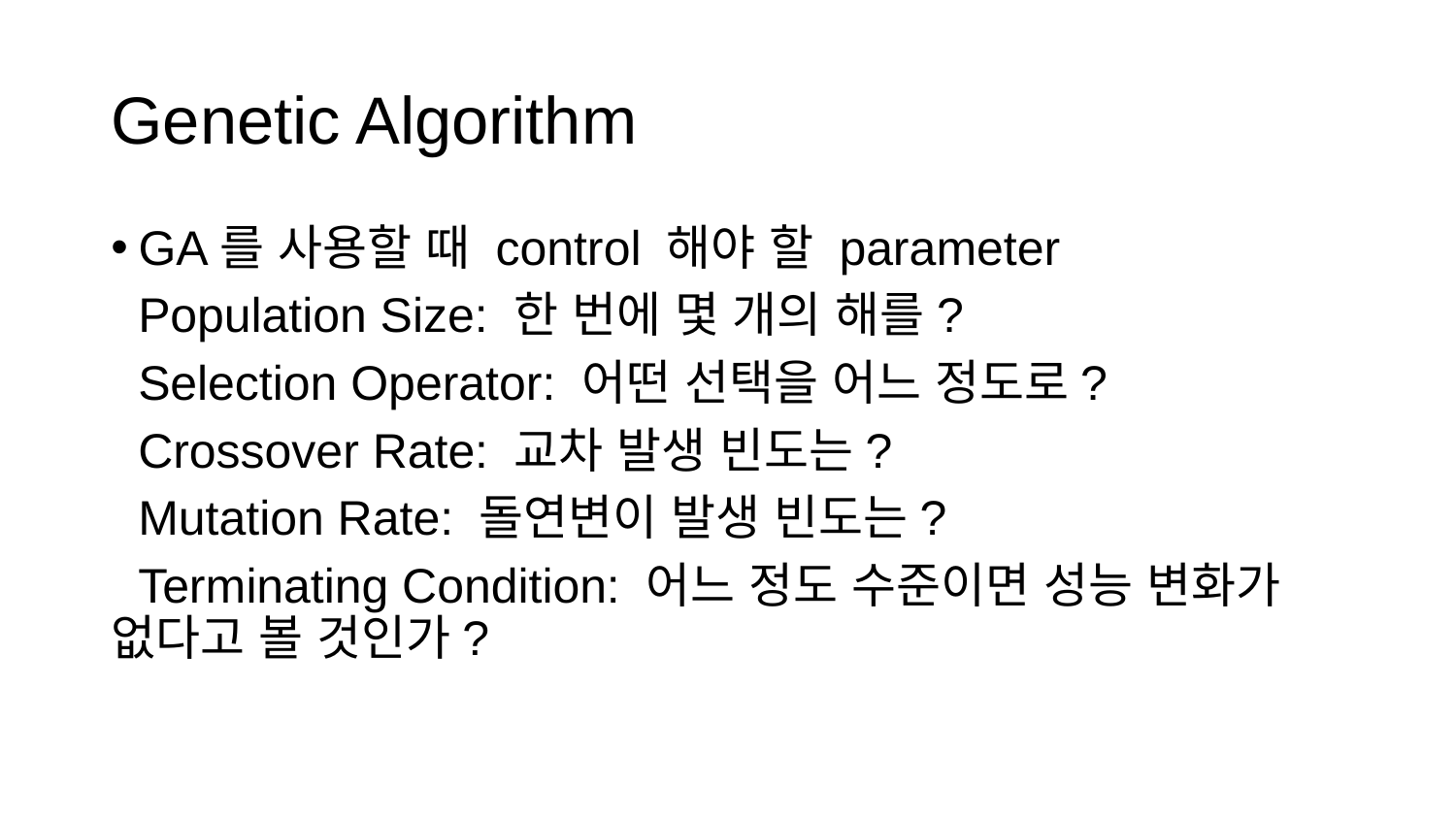

# Genetic Algorithm
GA를 사용할 때 control 해야 할 parameter
  Population Size: 한 번에 몇 개의 해를?
  Selection Operator: 어떤 선택을 어느 정도로?
  Crossover Rate: 교차 발생 빈도는?
  Mutation Rate: 돌연변이 발생 빈도는?
  Terminating Condition: 어느 정도 수준이면 성능 변화가 없다고 볼 것인가?